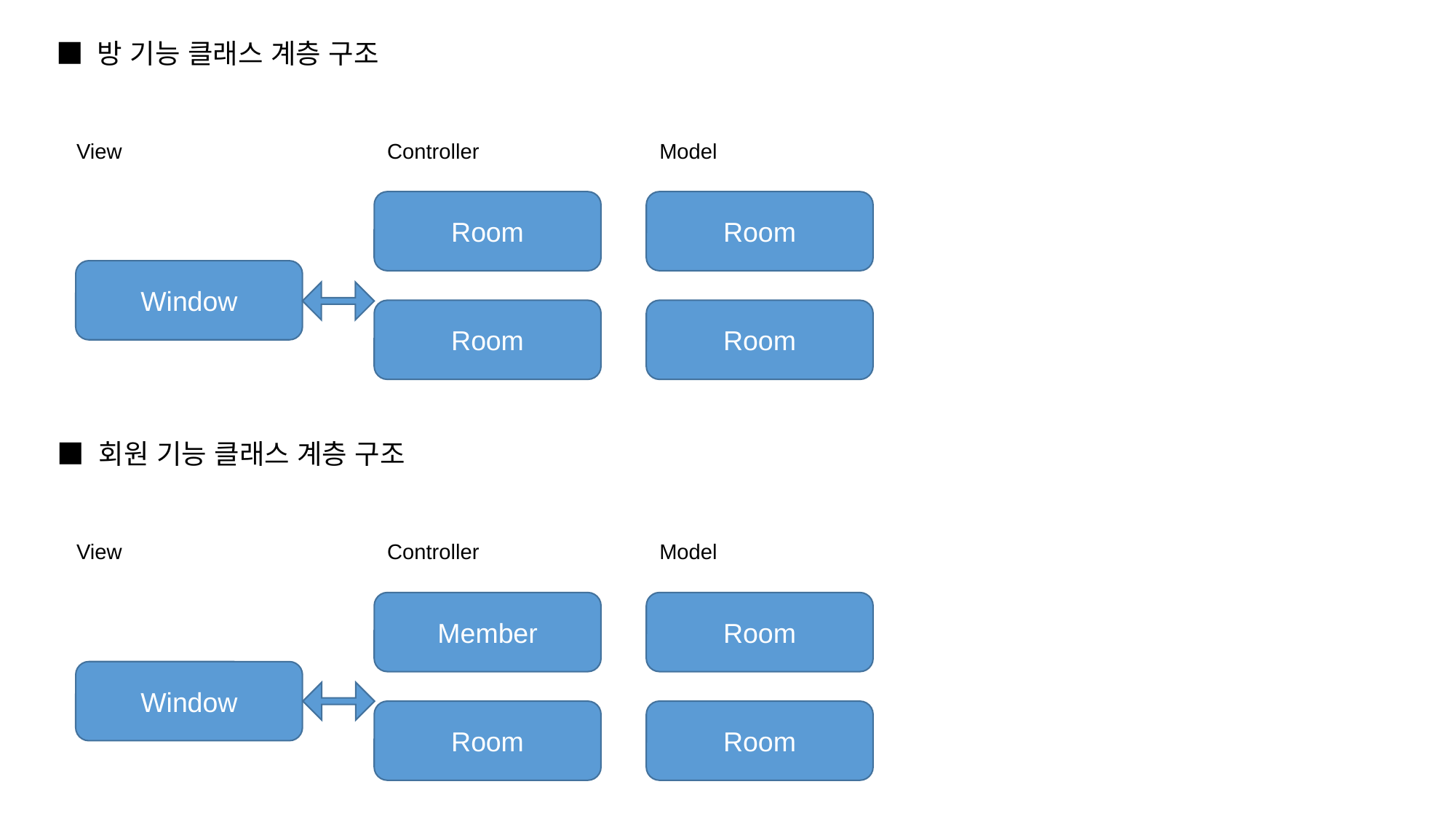

■ 방 기능 클래스 계층 구조
View
Controller
Model
Room
Room
Window
Room
Room

■ 회원 기능 클래스 계층 구조
View
Controller
Model
Member
Room
Window
Room
Room